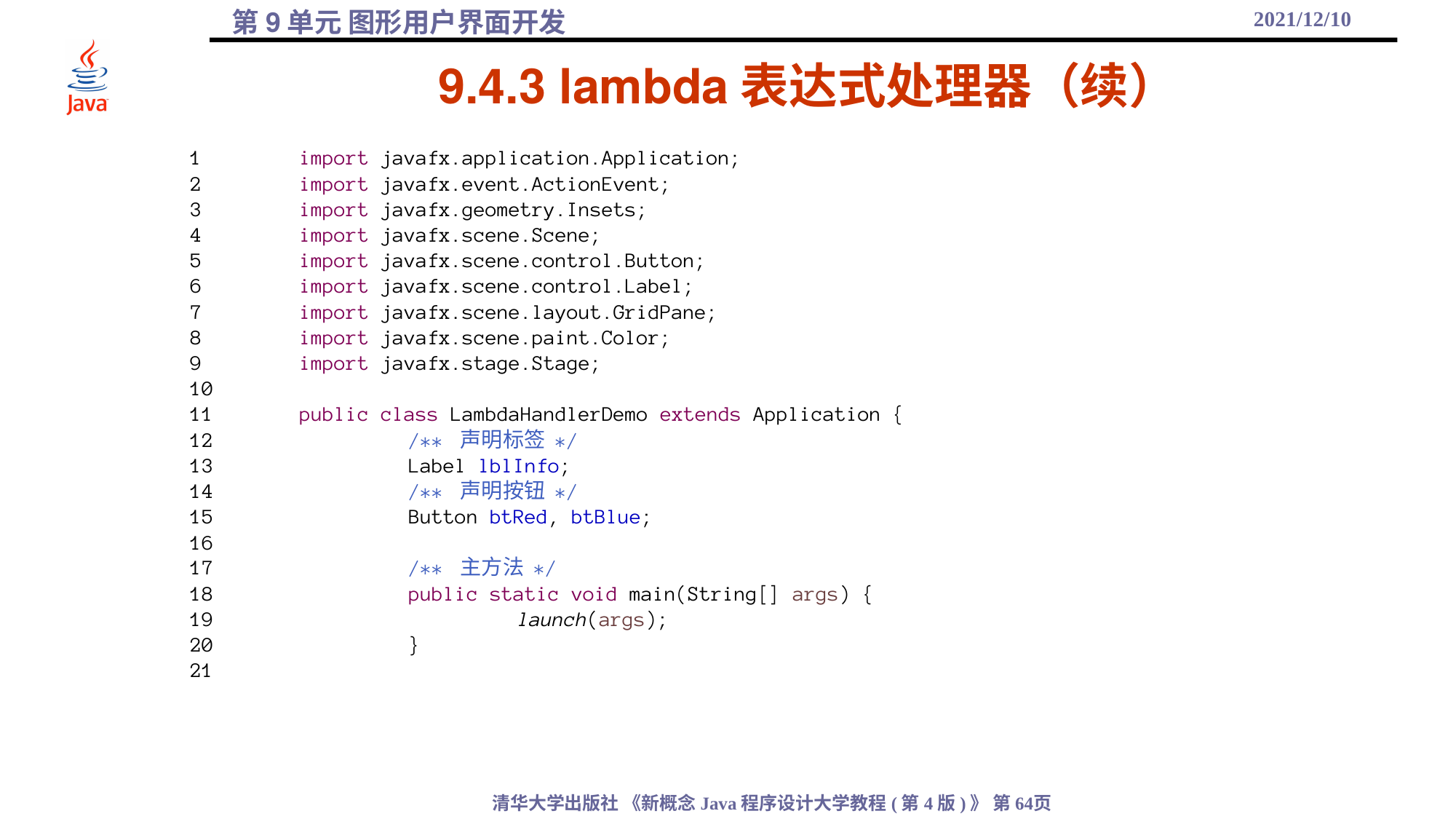

2021/12/10
# 9.4.3 lambda表达式处理器（续）
1	import javafx.application.Application;
2	import javafx.event.ActionEvent;
3	import javafx.geometry.Insets;
4	import javafx.scene.Scene;
5	import javafx.scene.control.Button;
6	import javafx.scene.control.Label;
7	import javafx.scene.layout.GridPane;
8	import javafx.scene.paint.Color;
9	import javafx.stage.Stage;
10
11	public class LambdaHandlerDemo extends Application {
12		/** 声明标签 */
13		Label lblInfo;
14		/** 声明按钮 */
15		Button btRed, btBlue;
16
17		/** 主方法 */
18		public static void main(String[] args) {
19			launch(args);
20		}
21